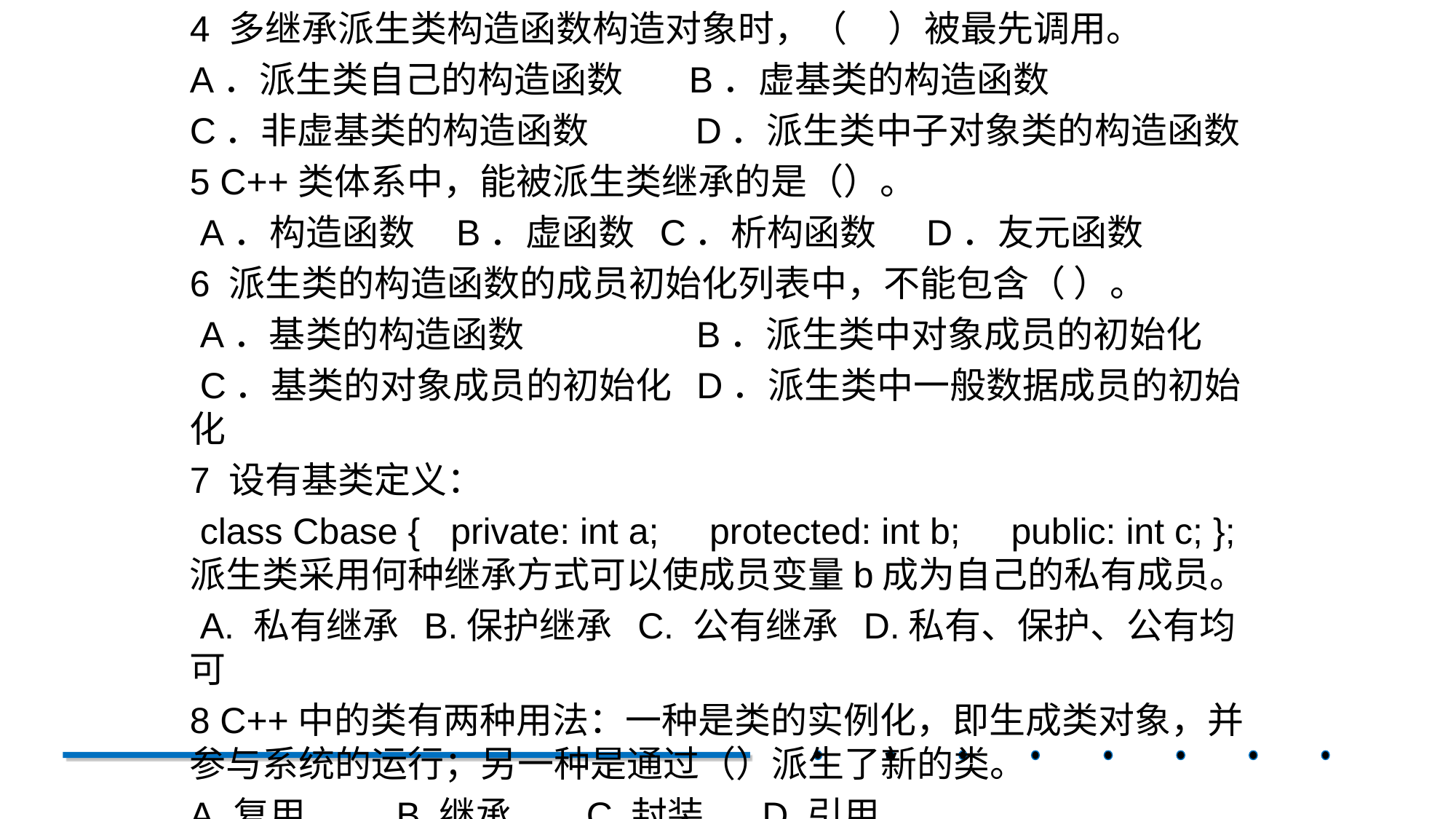

4 多继承派生类构造函数构造对象时，（     ）被最先调用。
A．派生类自己的构造函数       B．虚基类的构造函数
C．非虚基类的构造函数            D．派生类中子对象类的构造函数
5 C++类体系中，能被派生类继承的是（）。
 A．构造函数    B．虚函数  C．析构函数     D．友元函数
6 派生类的构造函数的成员初始化列表中，不能包含（ ）。
 A．基类的构造函数                    B．派生类中对象成员的初始化
 C．基类的对象成员的初始化  D．派生类中一般数据成员的初始化
7 设有基类定义：
 class Cbase {   private: int a;     protected: int b;     public: int c; };   派生类采用何种继承方式可以使成员变量b成为自己的私有成员。
 A. 私有继承  B.保护继承  C. 公有继承  D.私有、保护、公有均可
8 C++中的类有两种用法：一种是类的实例化，即生成类对象，并参与系统的运行；另一种是通过（）派生了新的类。
A.复用          B.继承        C.封装      D.引用